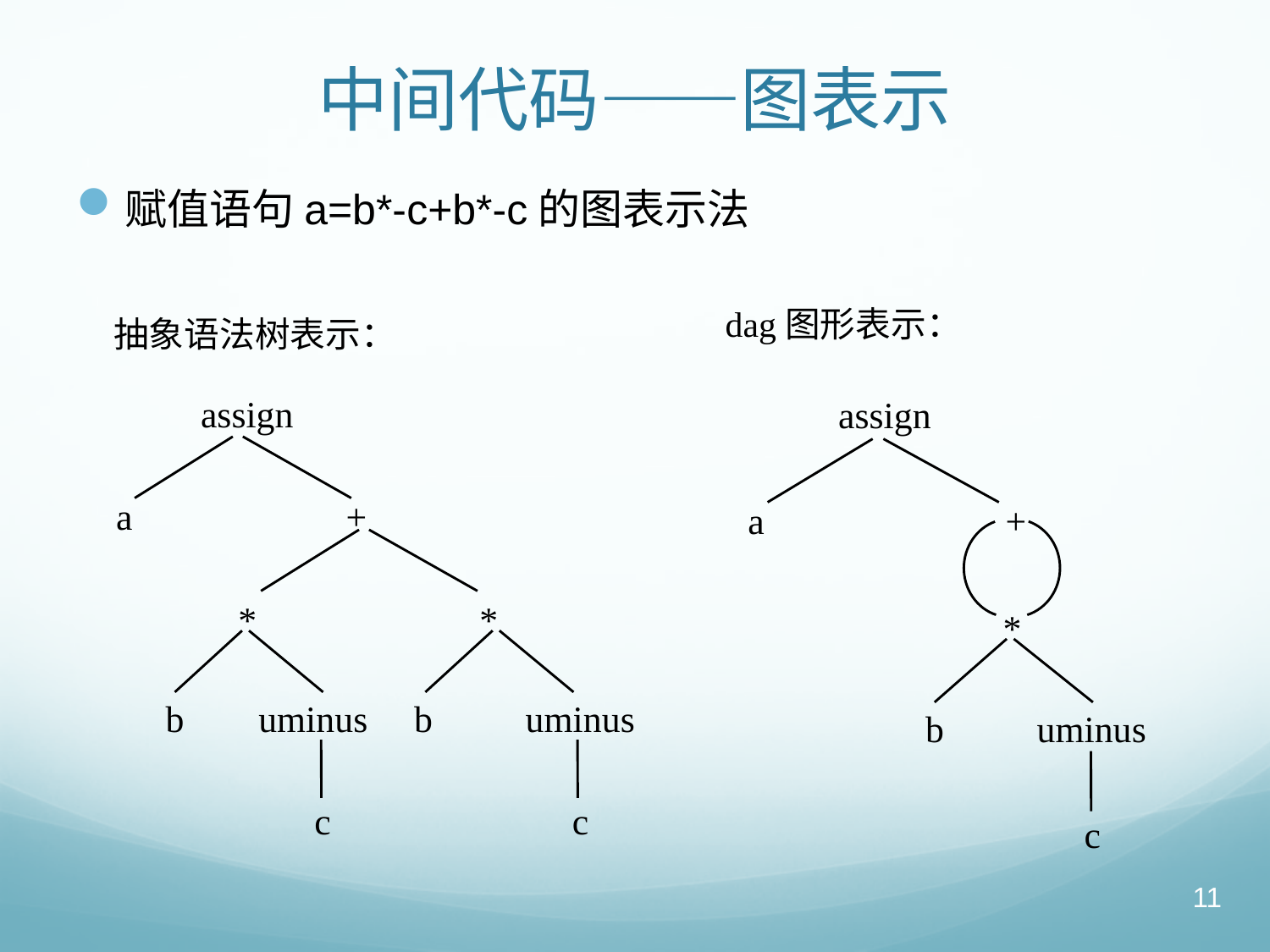

# 中间代码——图表示
赋值语句a=b*-c+b*-c的图表示法
    dag图形表示：
 抽象语法树表示：
assign

a                       +

*                        *

b        uminus     b          uminus

c                          c
assign

a                          +

*

b          uminus

c
11